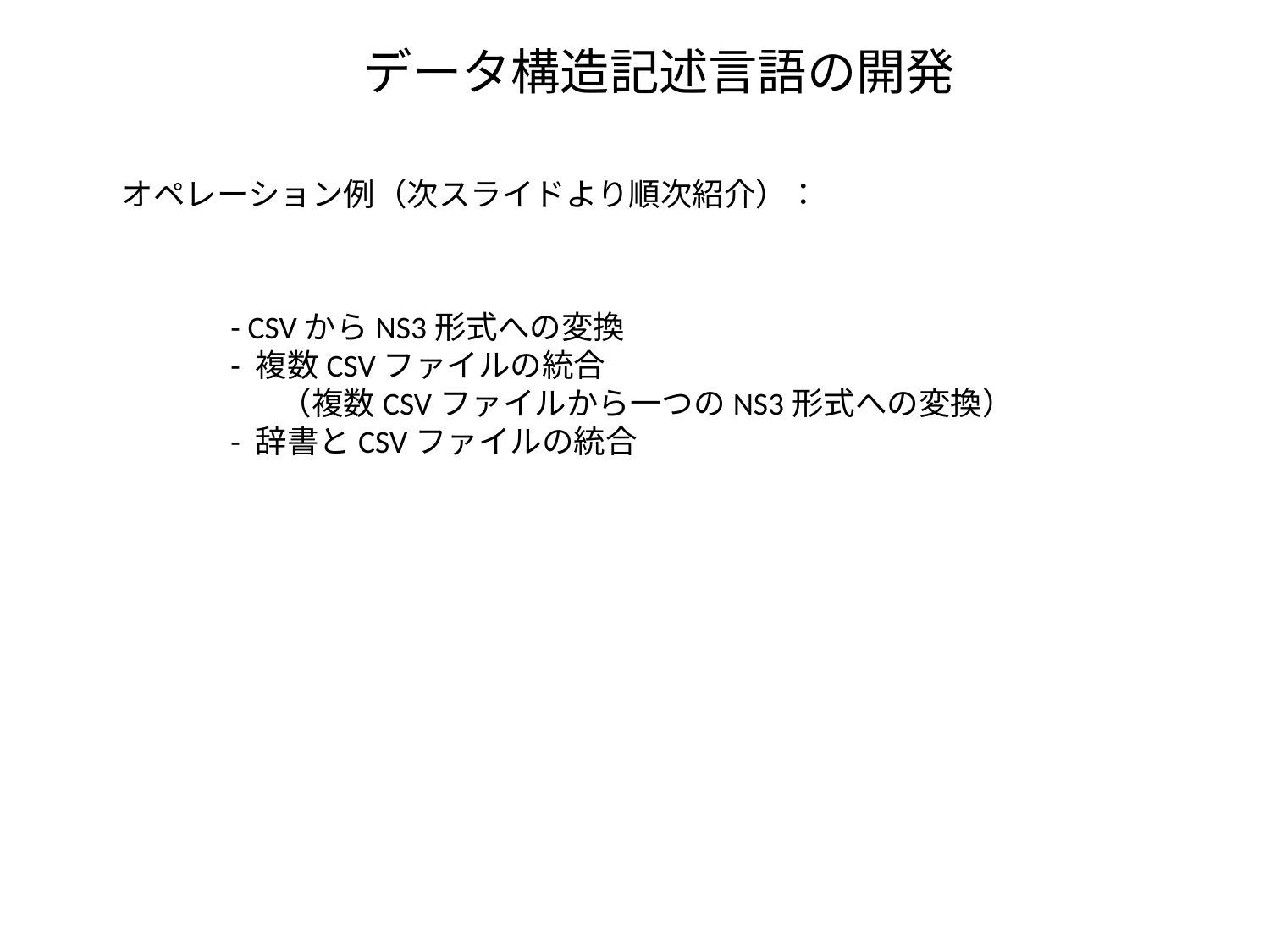

データ構造記述言語の開発
オペレーション例（次スライドより順次紹介）：
  - CSVからNS3形式への変換
  - 複数CSVファイルの統合
　　（複数CSVファイルから一つのNS3形式への変換）
  - 辞書とCSVファイルの統合